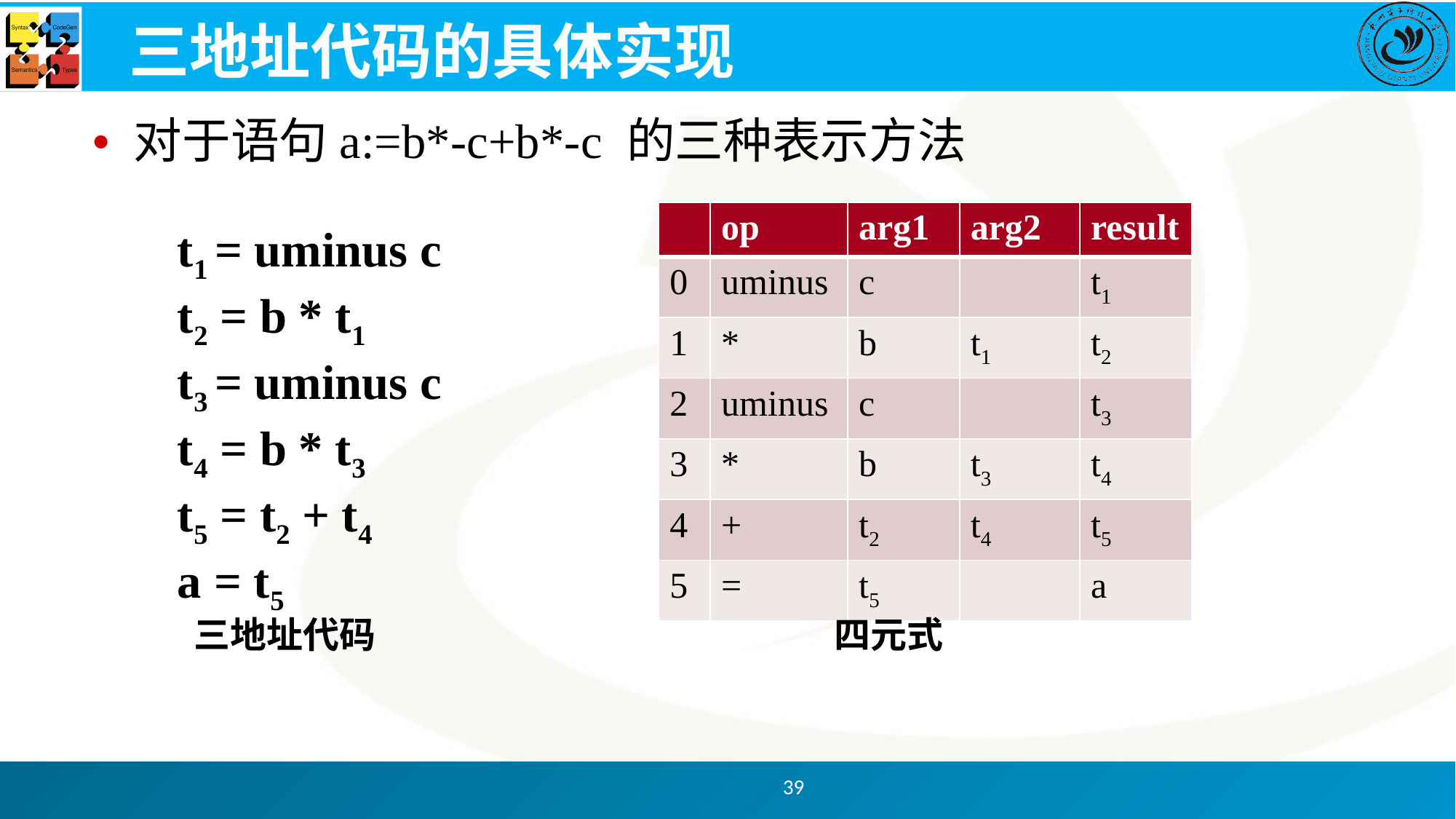

# 三地址代码的具体实现
对于语句a:=b*-c+b*-c 的三种表示方法
|  | op | arg1 | arg2 | result |
| --- | --- | --- | --- | --- |
| 0 | uminus | c |  | t1 |
| 1 | \* | b | t1 | t2 |
| 2 | uminus | c |  | t3 |
| 3 | \* | b | t3 | t4 |
| 4 | + | t2 | t4 | t5 |
| 5 | = | t5 |  | a |
t1 = uminus c
t2 = b * t1
t3 = uminus c
t4 = b * t3
t5 = t2 + t4
a = t5
四元式
三地址代码
39